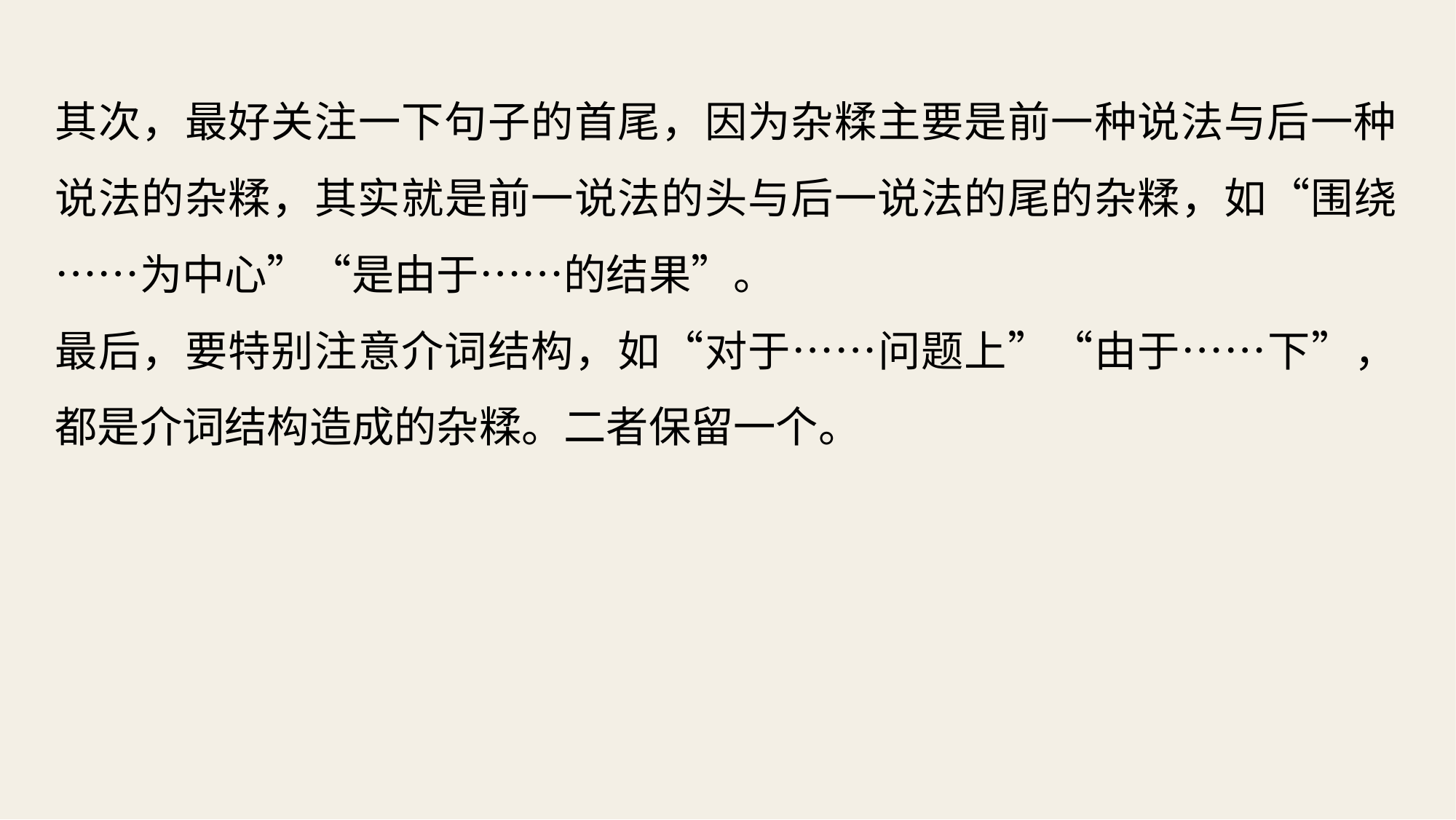

其次，最好关注一下句子的首尾，因为杂糅主要是前一种说法与后一种说法的杂糅，其实就是前一说法的头与后一说法的尾的杂糅，如“围绕……为中心”“是由于……的结果”。
最后，要特别注意介词结构，如“对于……问题上”“由于……下”，都是介词结构造成的杂糅。二者保留一个。